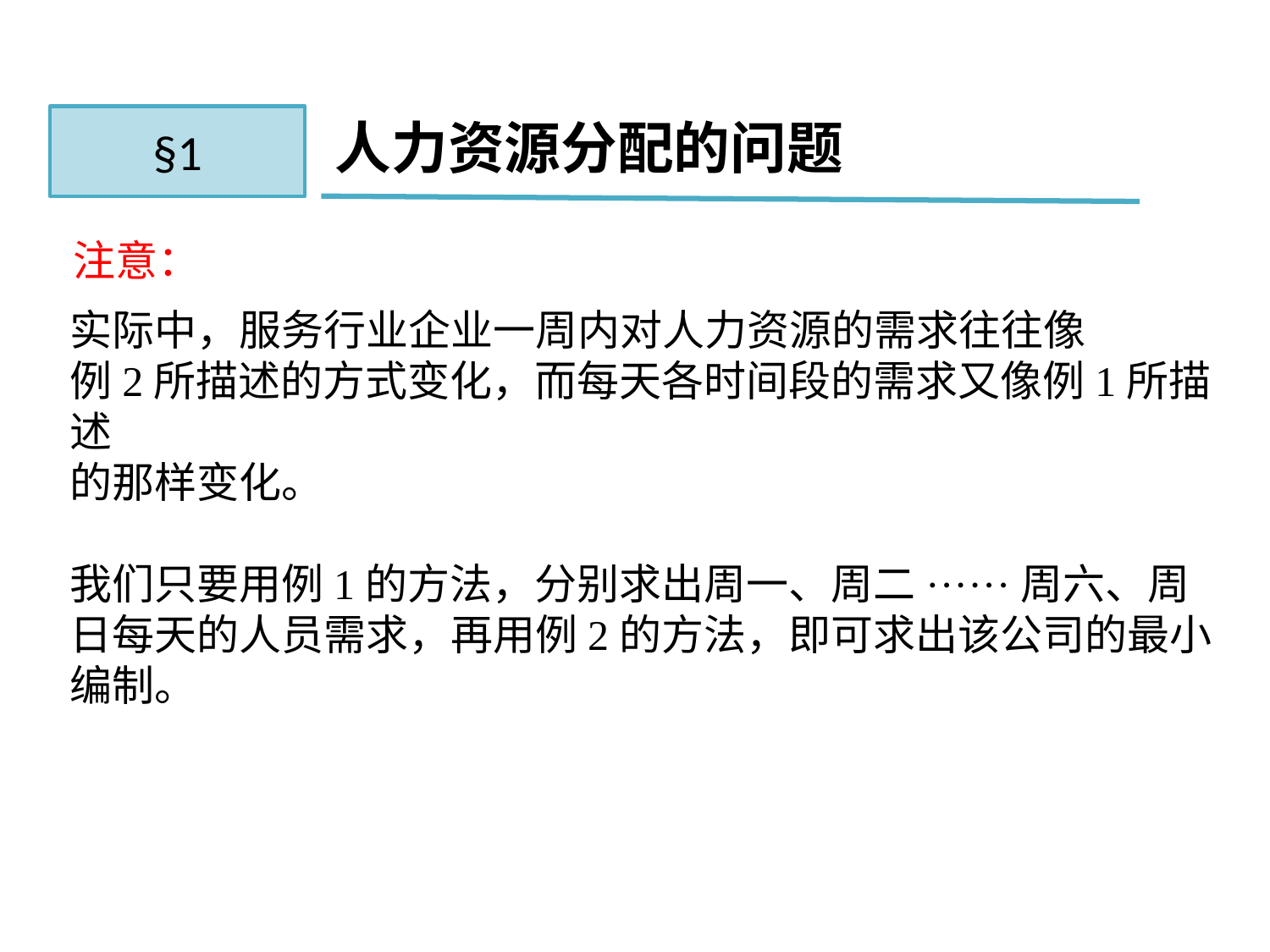

§1
人力资源分配的问题
注意：
实际中，服务行业企业一周内对人力资源的需求往往像
例2所描述的方式变化，而每天各时间段的需求又像例1所描述
的那样变化。

我们只要用例1的方法，分别求出周一、周二······周六、周日每天的人员需求，再用例2的方法，即可求出该公司的最小编制。